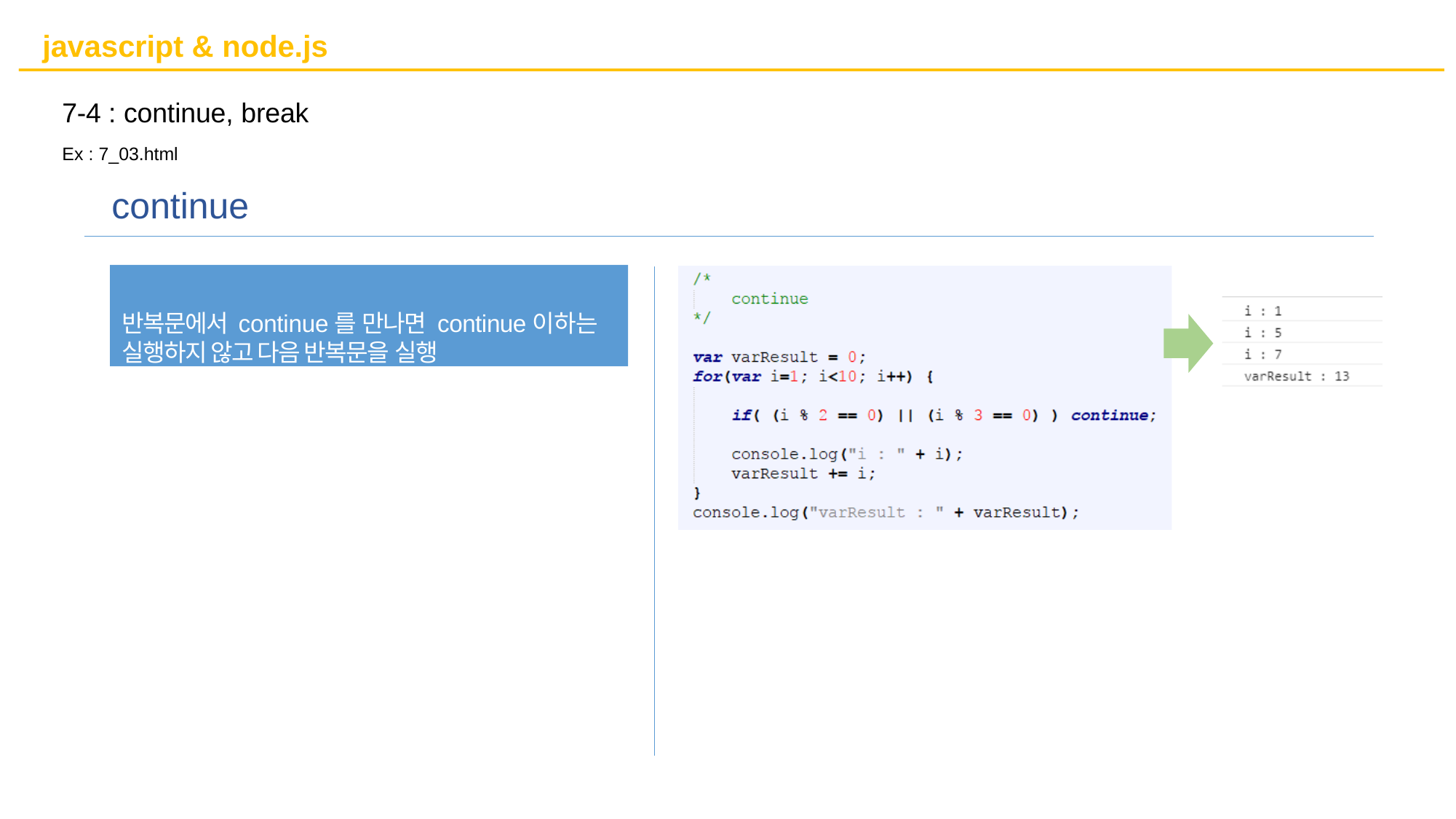

# javascript & node.js

7-4 : continue, break
Ex : 7_03.html
continue

반복문에서 continue를 만나면 continue이하는
실행하지 않고 다음 반복문을 실행